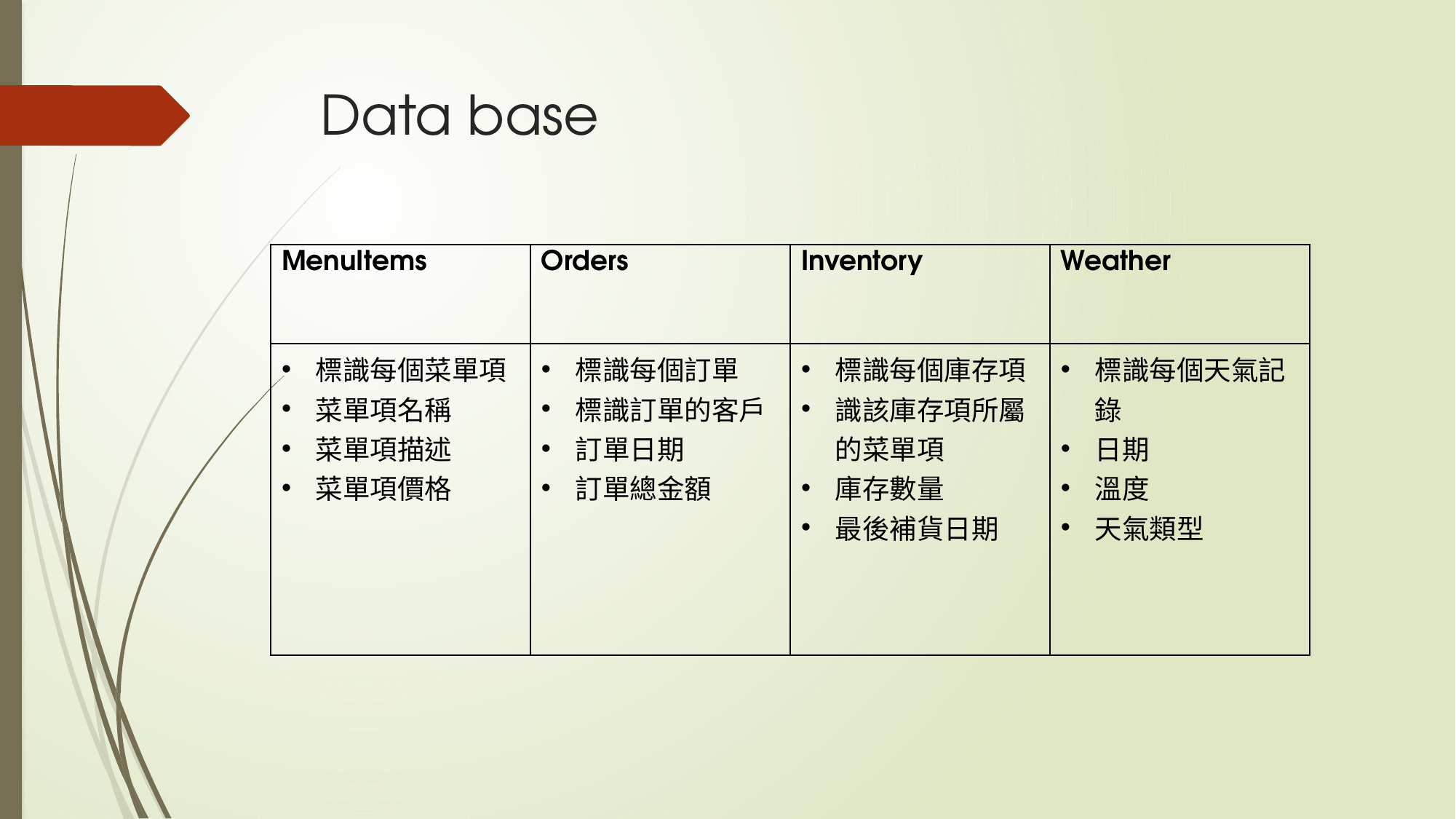

# Data base
| MenuItems | Orders | Inventory | Weather |
| --- | --- | --- | --- |
| 標識每個菜單項 菜單項名稱 菜單項描述 菜單項價格 | 標識每個訂單 標識訂單的客戶 訂單日期 訂單總金額 | 標識每個庫存項 識該庫存項所屬的菜單項 庫存數量 最後補貨日期 | 標識每個天氣記錄 日期 溫度 天氣類型 |